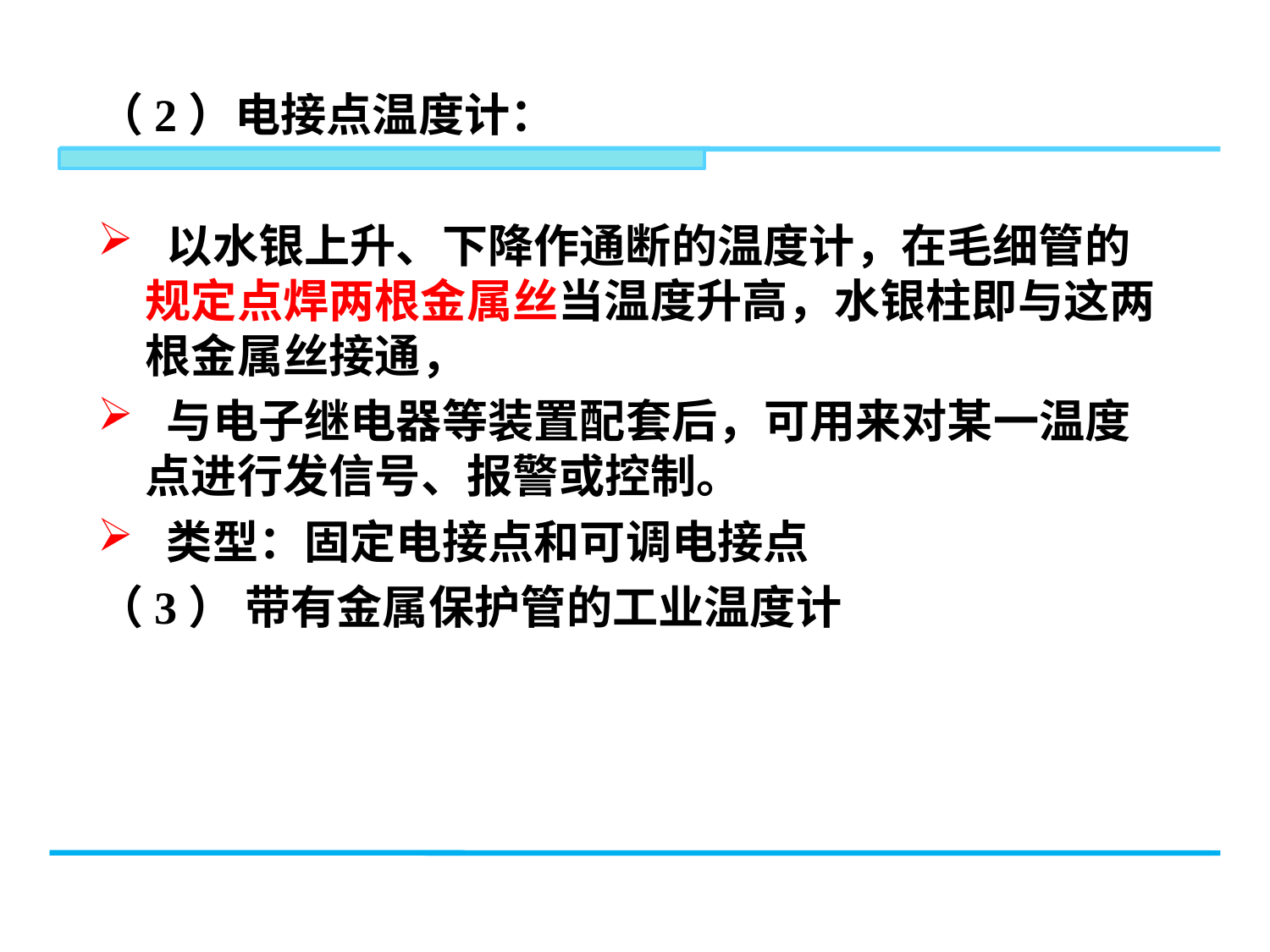

（2）电接点温度计：

 以水银上升、下降作通断的温度计，在毛细管的规定点焊两根金属丝当温度升高，水银柱即与这两根金属丝接通，
 与电子继电器等装置配套后，可用来对某一温度点进行发信号、报警或控制。
 类型：固定电接点和可调电接点
（3） 带有金属保护管的工业温度计